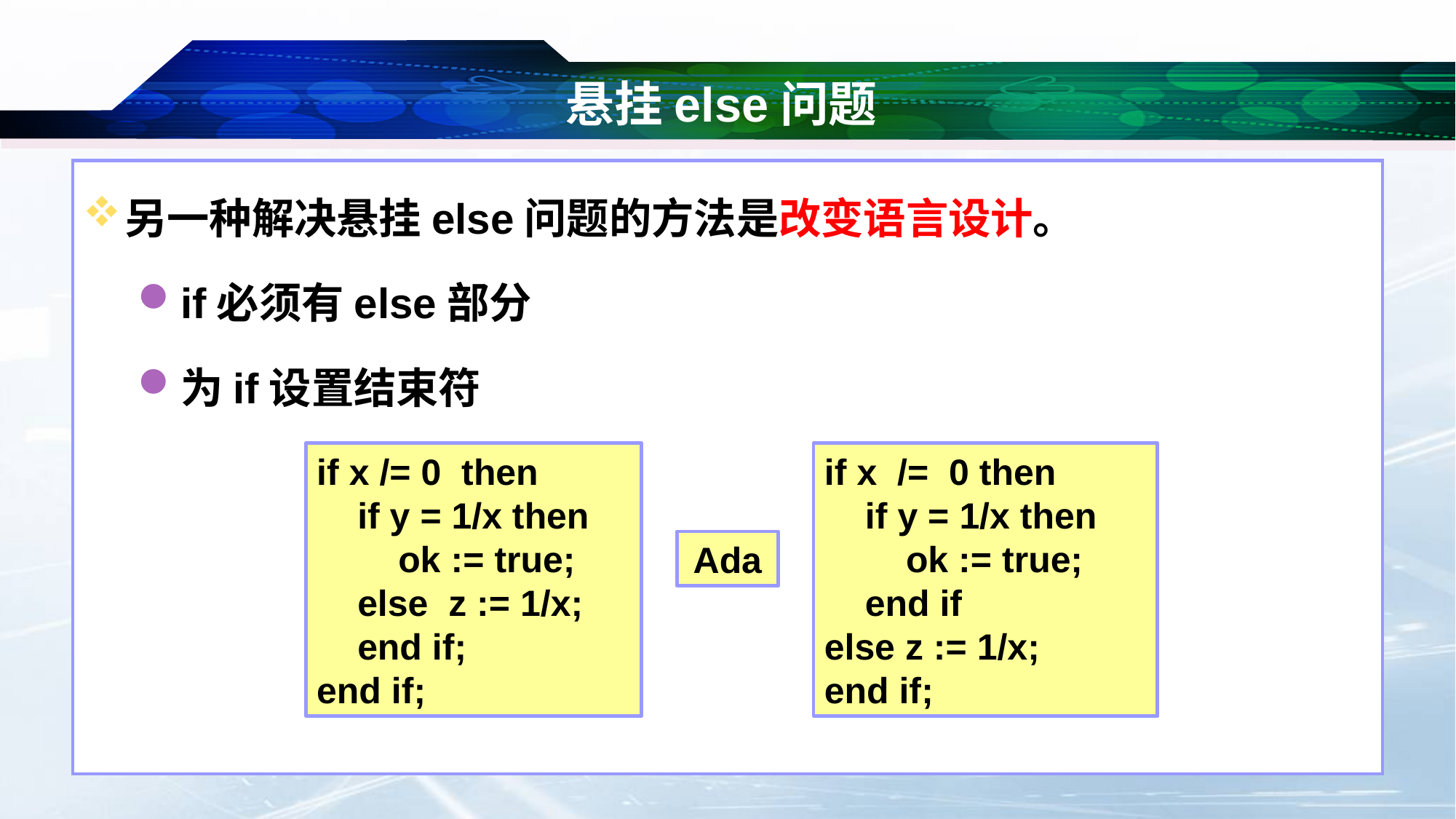

# 悬挂else问题
另一种解决悬挂else问题的方法是改变语言设计。
if必须有else部分
为if设置结束符

if x /= 0  then
    if y = 1/x then
        ok := true;
    else  z := 1/x;
    end if;
end if;
if x  /=  0 then
    if y = 1/x then
        ok := true;
    end if
else z := 1/x;
end if;
Ada